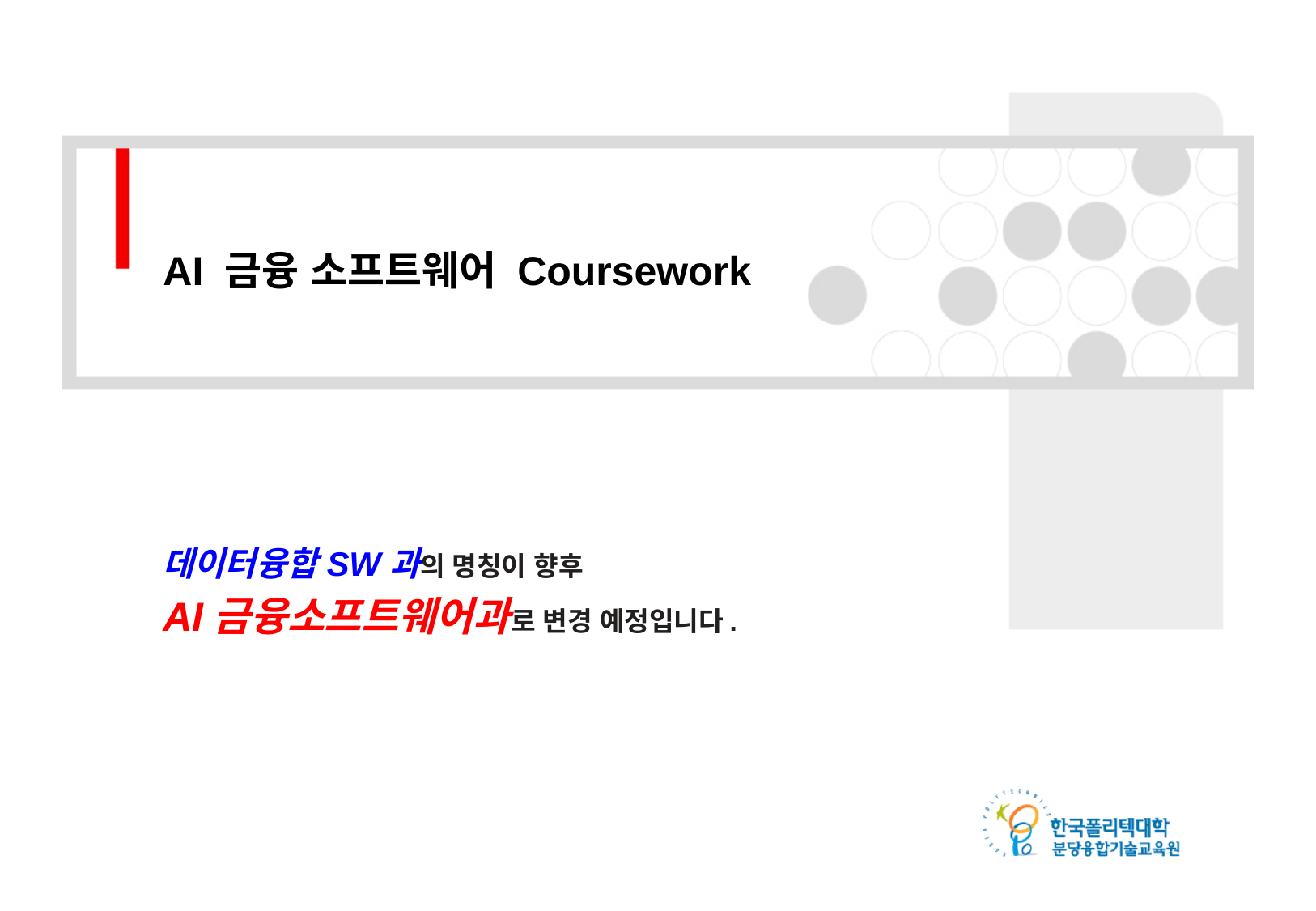

AI 금융 소프트웨어 Coursework
데이터융합SW과의 명칭이 향후
AI금융소프트웨어과로 변경 예정입니다.